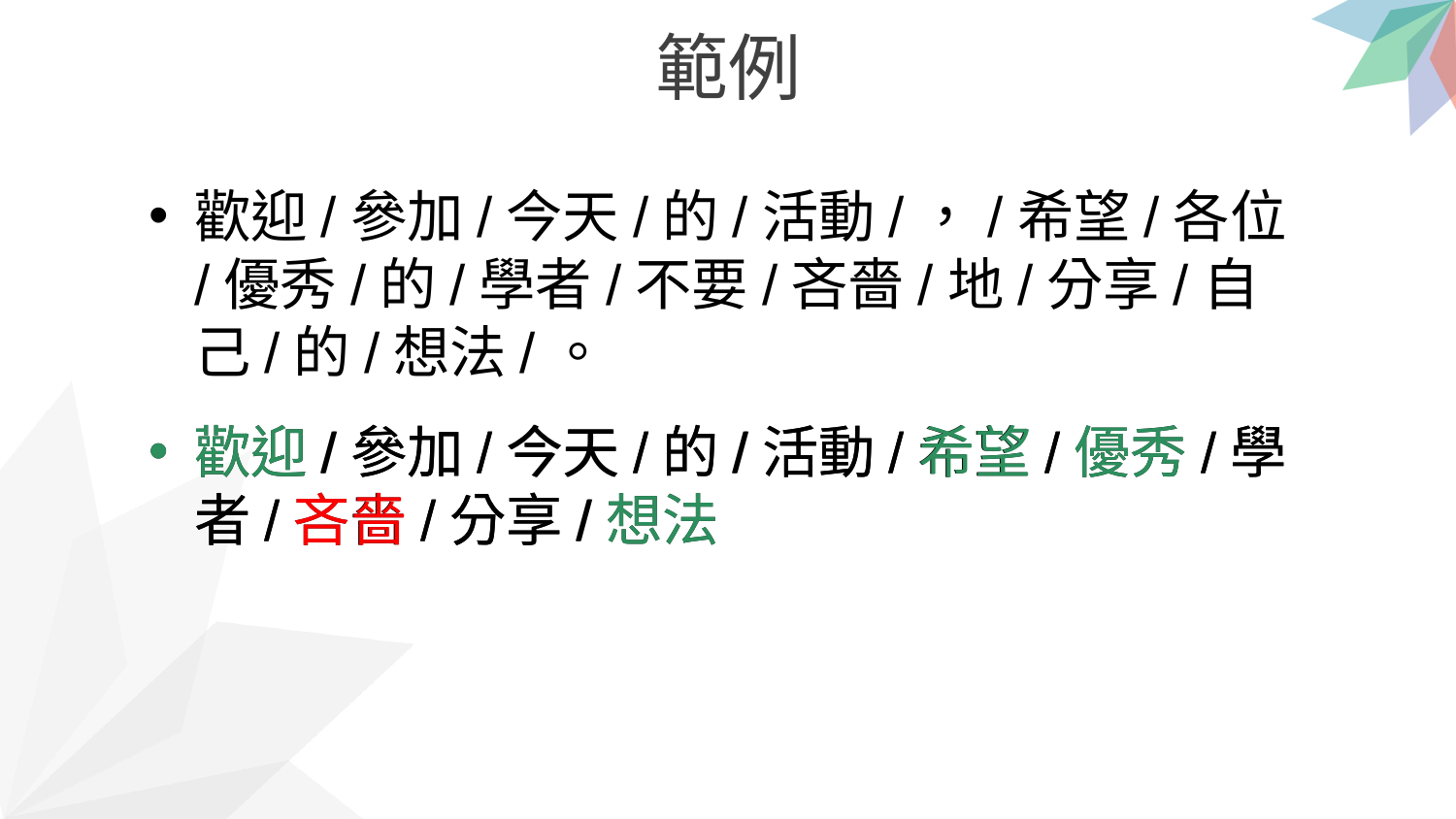

範例
歡迎/參加/今天/的/活動/，/希望/各位/優秀/的/學者/不要/吝嗇/地/分享/自己/的/想法/。
歡迎/參加/今天/的/活動/希望/優秀/學者/吝嗇/分享/想法
歡迎/參加/今天/的/活動/希望/優秀/學者/吝嗇/分享/想法